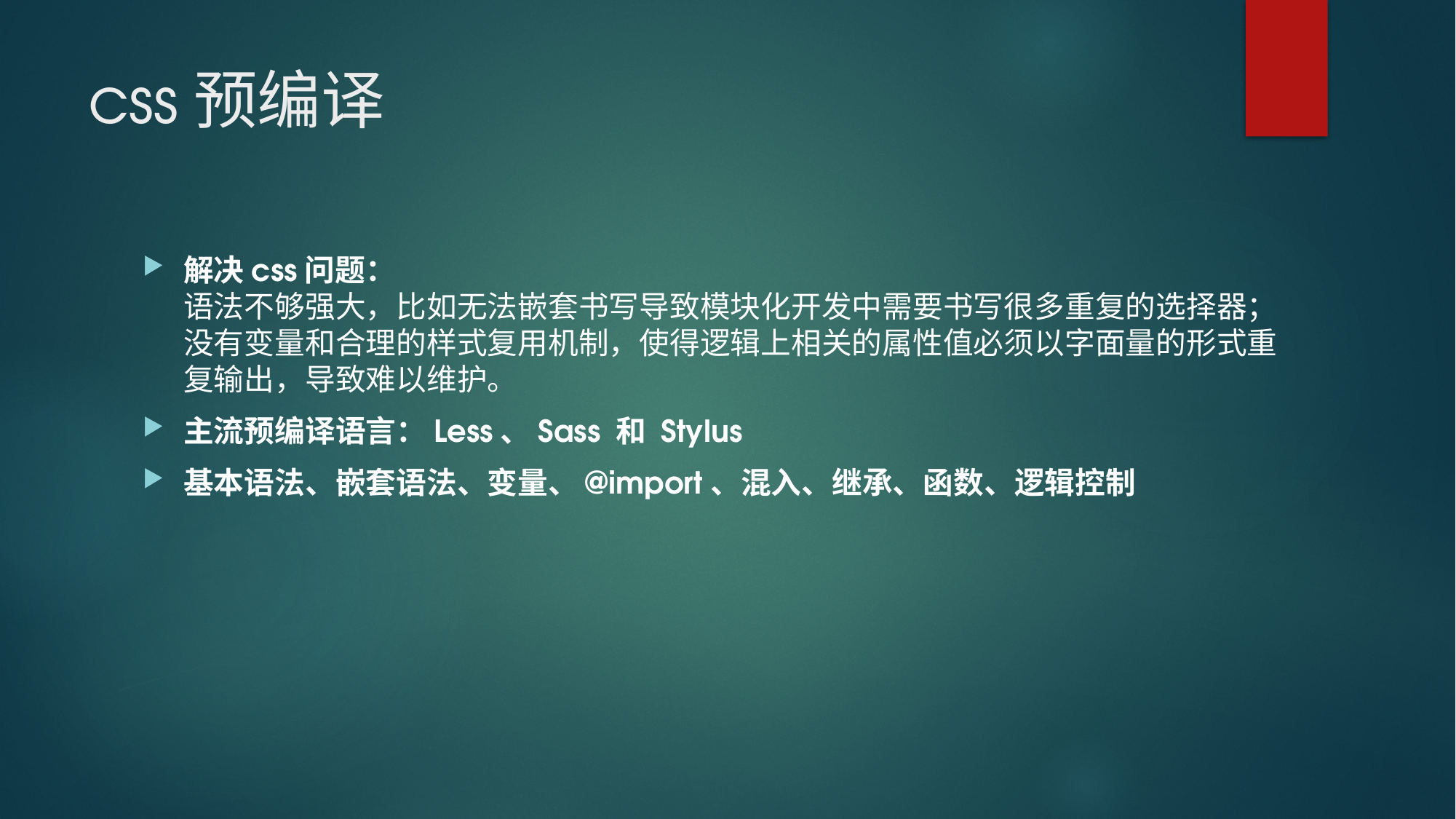

# css预编译
解决css问题：
语法不够强大，比如无法嵌套书写导致模块化开发中需要书写很多重复的选择器；没有变量和合理的样式复用机制，使得逻辑上相关的属性值必须以字面量的形式重复输出，导致难以维护。
主流预编译语言：Less、Sass 和 Stylus
基本语法、嵌套语法、变量、@import、混入、继承、函数、逻辑控制